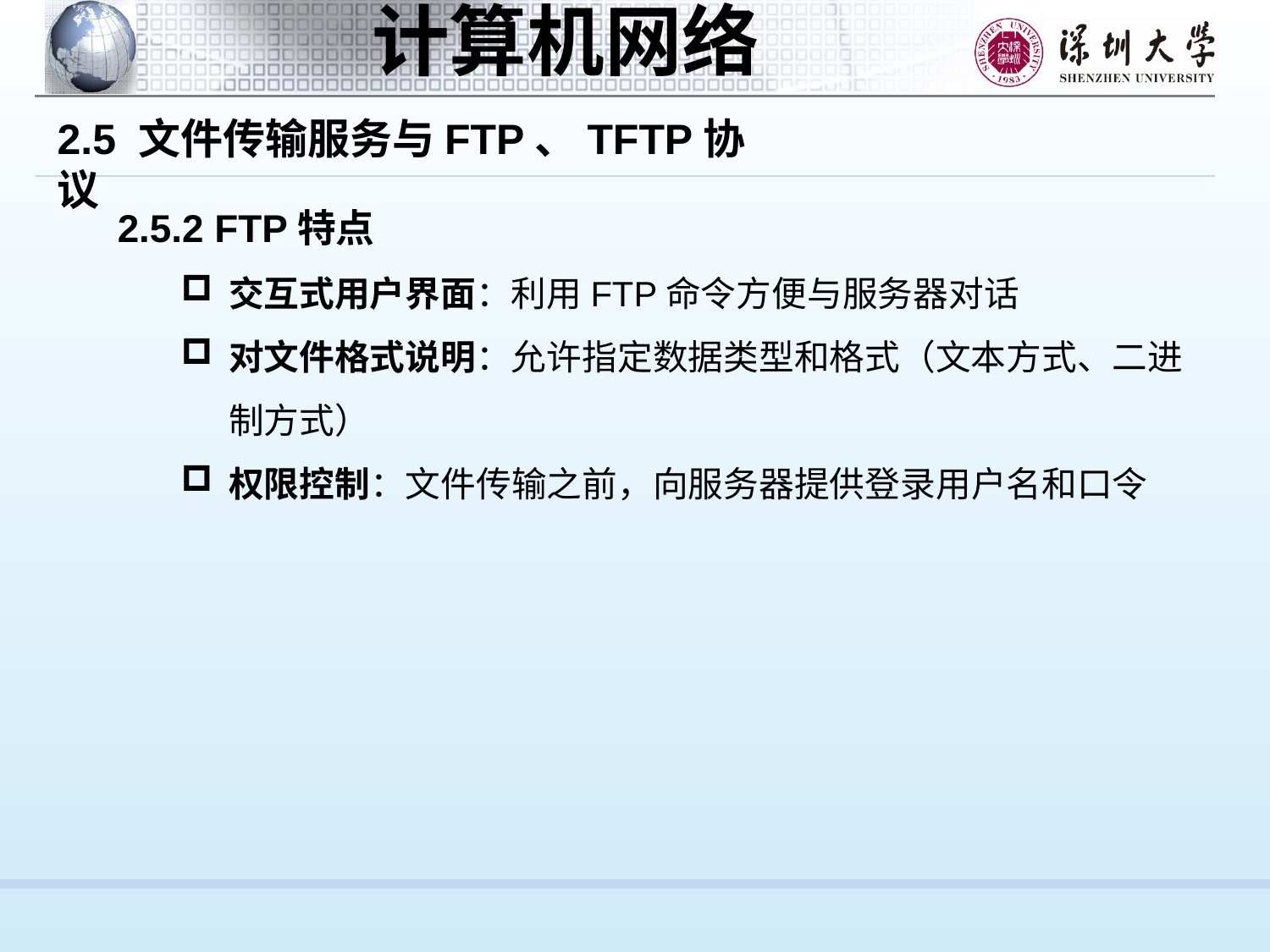

2.5 文件传输服务与FTP、TFTP协议
2.5.2 FTP特点
交互式用户界面：利用FTP命令方便与服务器对话
对文件格式说明：允许指定数据类型和格式（文本方式、二进制方式）
权限控制：文件传输之前，向服务器提供登录用户名和口令